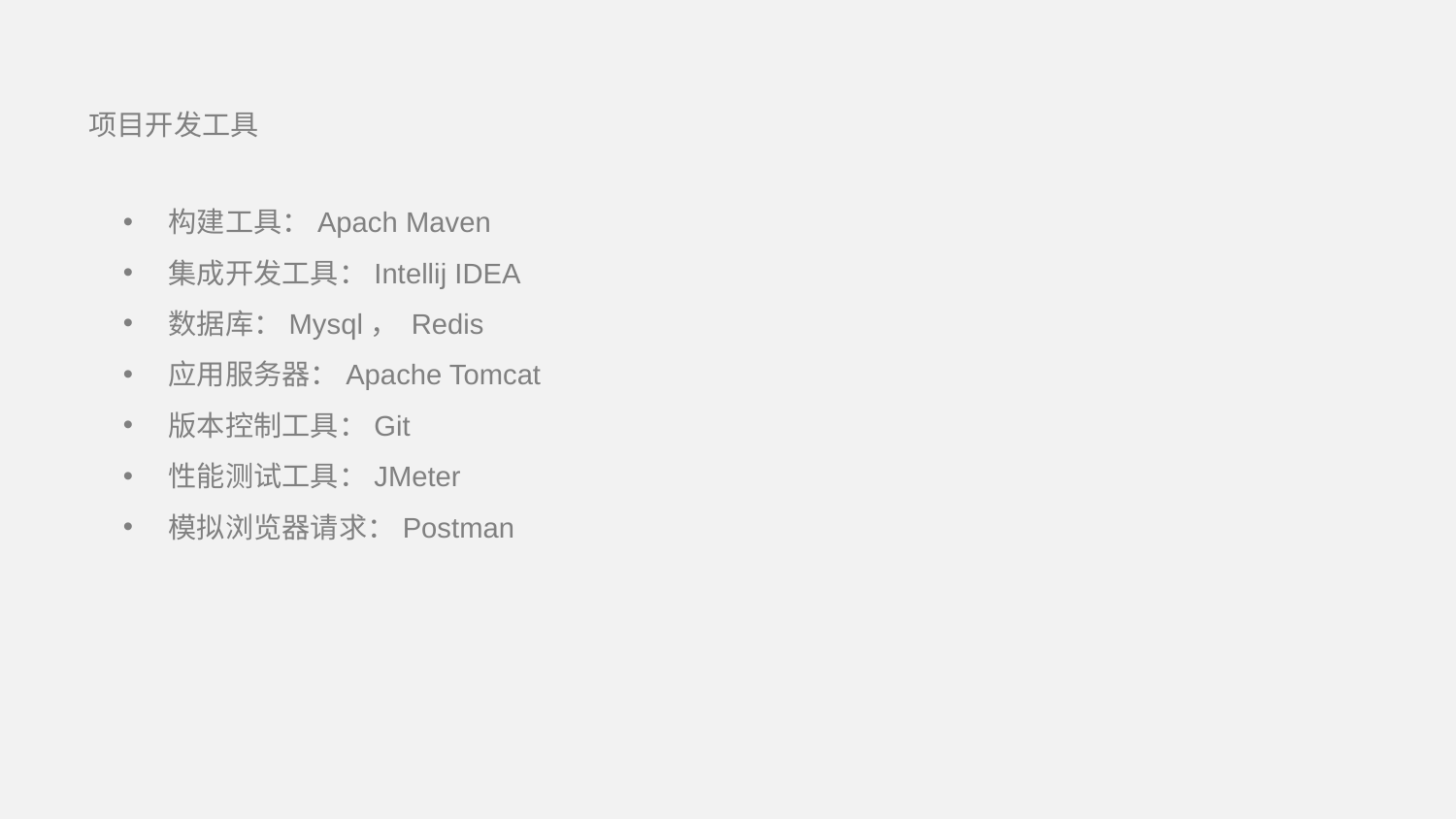

项目开发工具
构建工具：Apach Maven
集成开发工具：Intellij IDEA
数据库：Mysql， Redis
应用服务器：Apache Tomcat
版本控制工具：Git
性能测试工具：JMeter
模拟浏览器请求：Postman